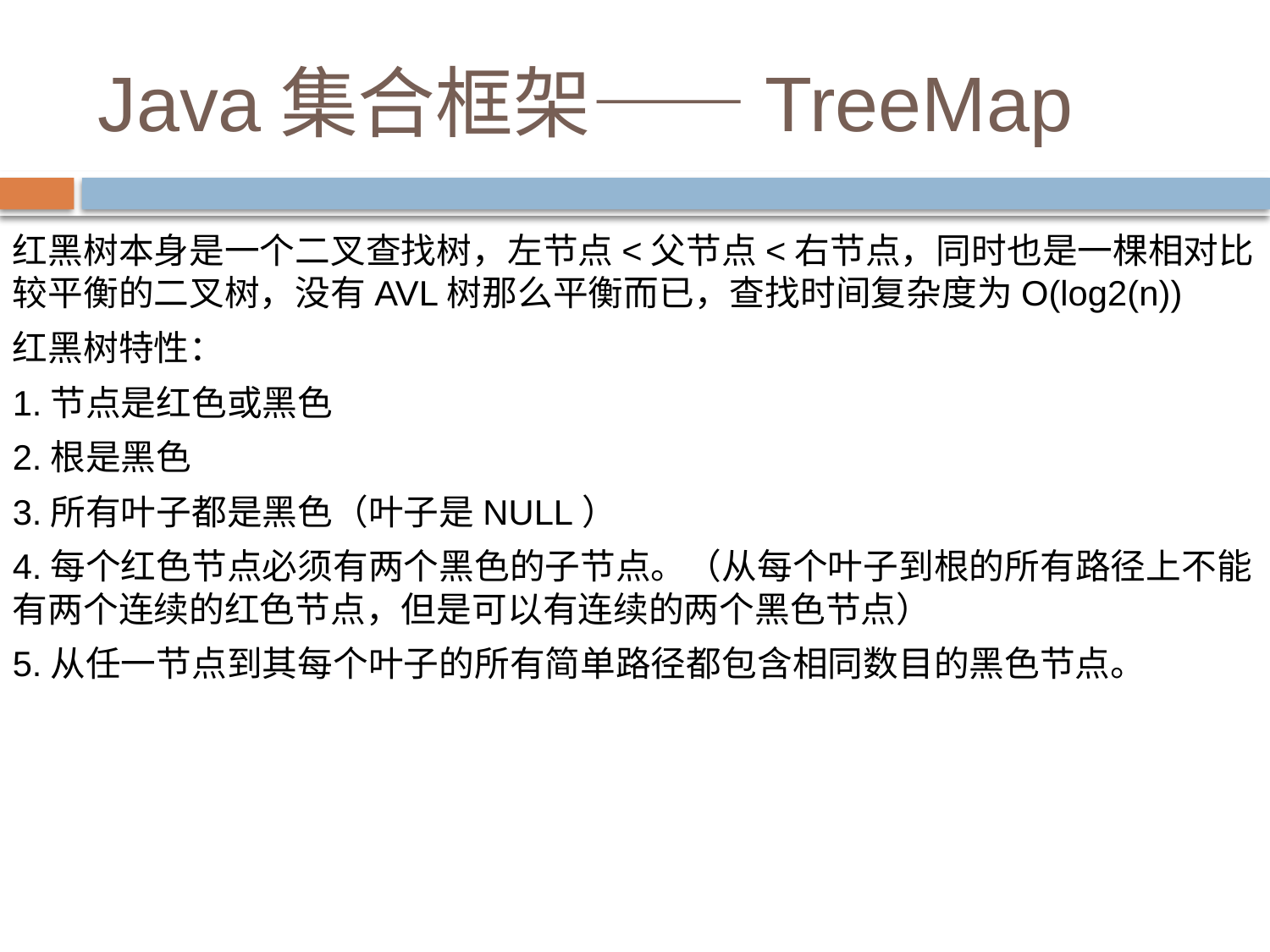

# Java集合框架——TreeMap
红黑树本身是一个二叉查找树，左节点<父节点<右节点，同时也是一棵相对比较平衡的二叉树，没有AVL树那么平衡而已，查找时间复杂度为O(log2(n))
红黑树特性：
1.节点是红色或黑色
2.根是黑色
3.所有叶子都是黑色（叶子是NULL）
4.每个红色节点必须有两个黑色的子节点。（从每个叶子到根的所有路径上不能有两个连续的红色节点，但是可以有连续的两个黑色节点）
5.从任一节点到其每个叶子的所有简单路径都包含相同数目的黑色节点。